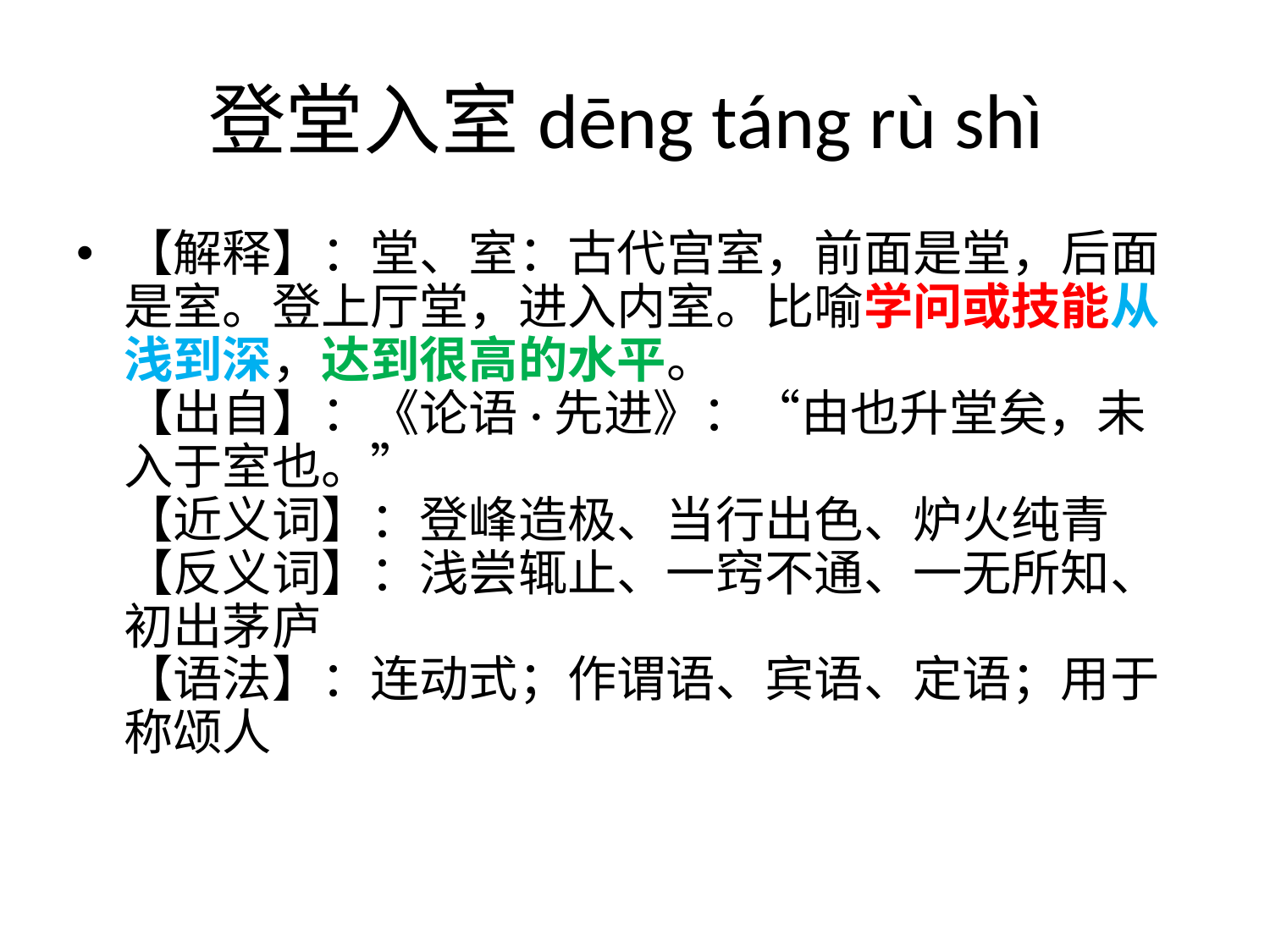

# 登堂入室dēng táng rù shì
【解释】：堂、室：古代宫室，前面是堂，后面是室。登上厅堂，进入内室。比喻学问或技能从浅到深，达到很高的水平。
【出自】：《论语·先进》：“由也升堂矣，未入于室也。”
【近义词】：登峰造极、当行出色、炉火纯青
【反义词】：浅尝辄止、一窍不通、一无所知、初出茅庐
【语法】：连动式；作谓语、宾语、定语；用于称颂人